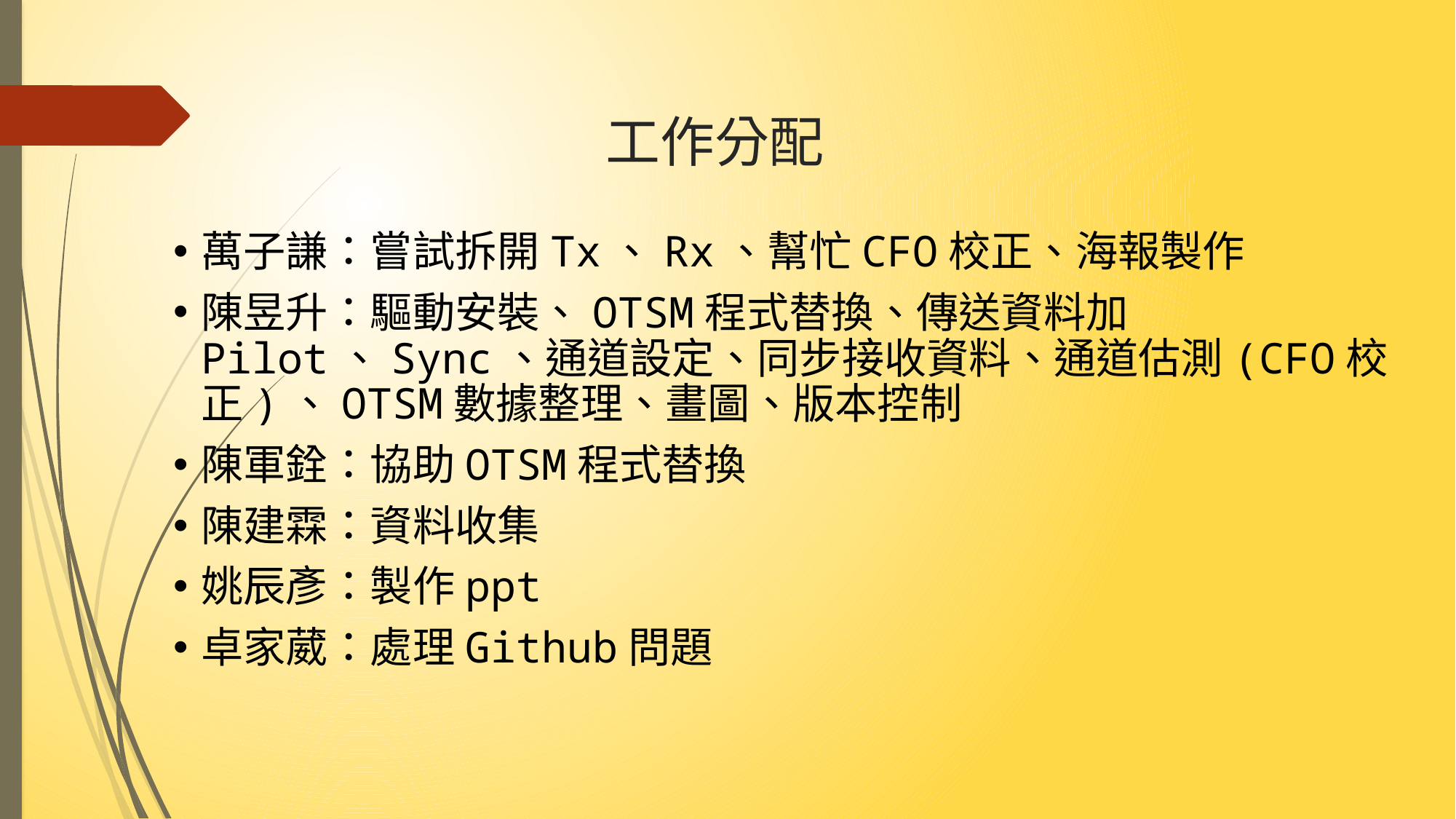

# 工作分配
萬子謙：嘗試拆開Tx、Rx、幫忙CFO校正、海報製作
陳昱升：驅動安裝、OTSM程式替換、傳送資料加Pilot、Sync、通道設定、同步接收資料、通道估測(CFO校正)、OTSM數據整理、畫圖、版本控制
陳軍銓：協助OTSM程式替換
陳建霖：資料收集
姚辰彥：製作ppt
卓家葳：處理Github問題